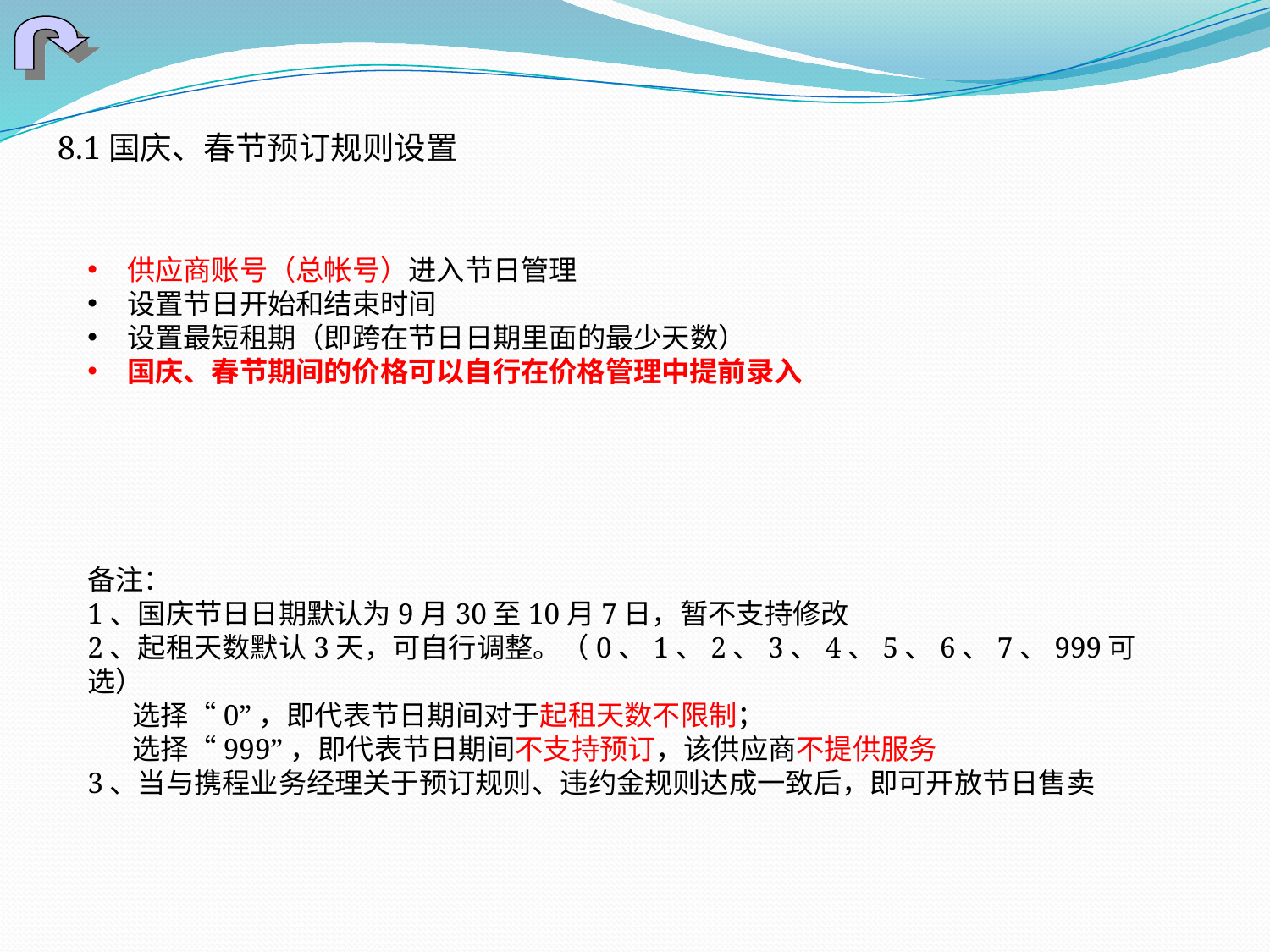

8.1国庆、春节预订规则设置
供应商账号（总帐号）进入节日管理
设置节日开始和结束时间
设置最短租期（即跨在节日日期里面的最少天数）
国庆、春节期间的价格可以自行在价格管理中提前录入

备注：
1、国庆节日日期默认为9月30至10月7日，暂不支持修改
2、起租天数默认3天，可自行调整。（0、1、2、3、4、5、6、7、999可选）
      选择“0”，即代表节日期间对于起租天数不限制；
      选择“999”，即代表节日期间不支持预订，该供应商不提供服务
3、当与携程业务经理关于预订规则、违约金规则达成一致后，即可开放节日售卖